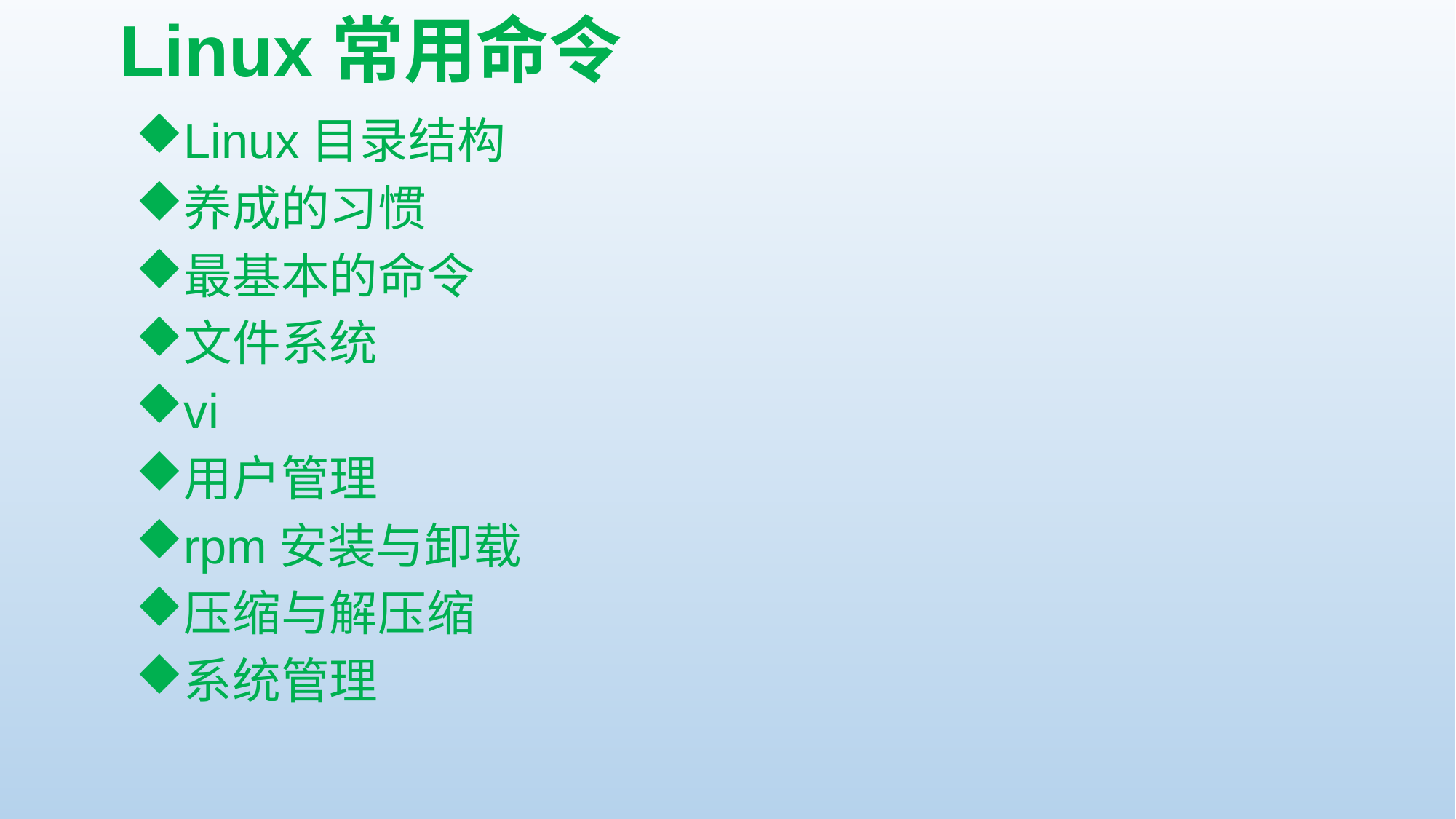

# Linux常用命令
Linux目录结构
养成的习惯
最基本的命令
文件系统
vi
用户管理
rpm安装与卸载
压缩与解压缩
系统管理